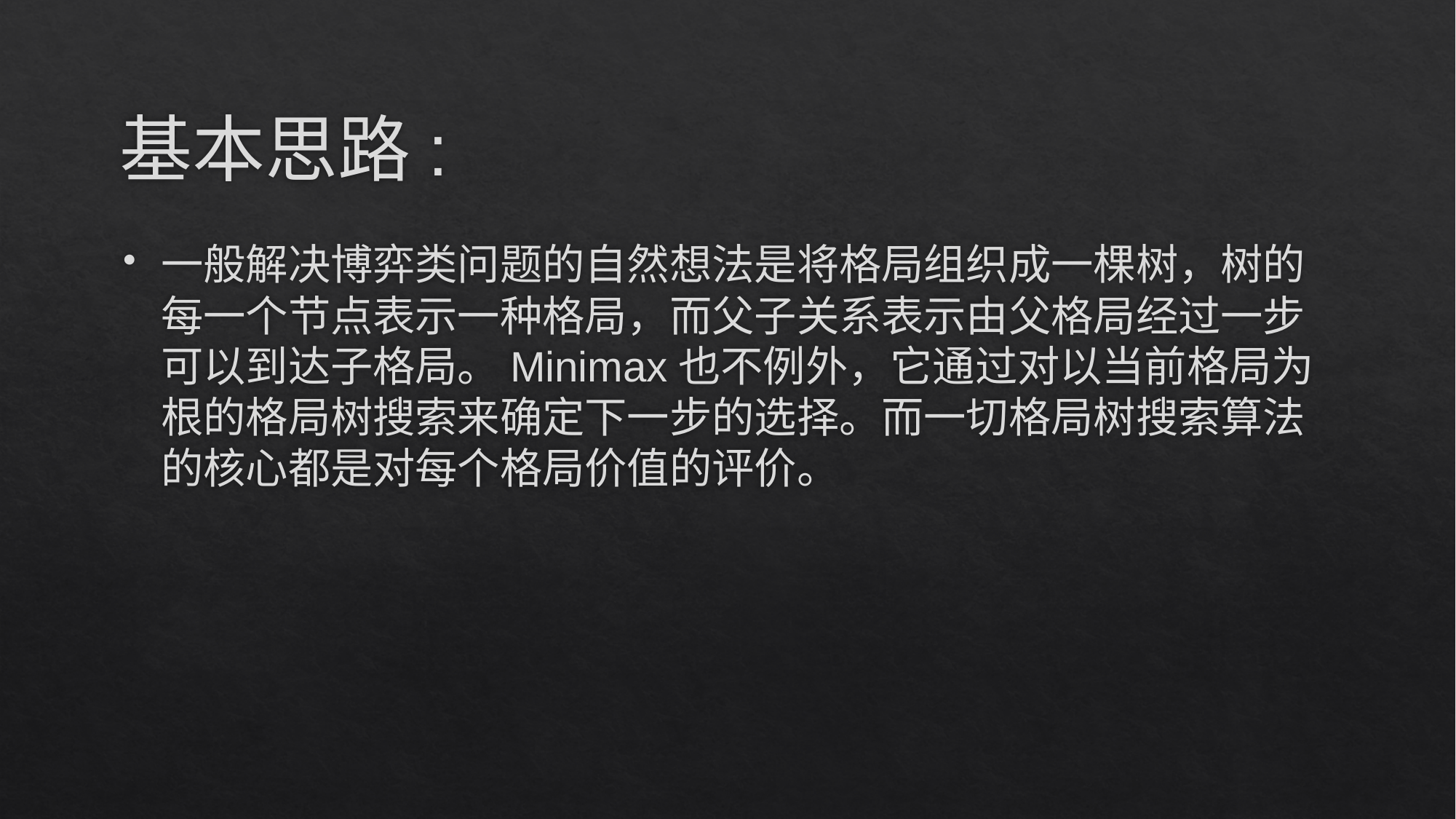

# 基本思路:
一般解决博弈类问题的自然想法是将格局组织成一棵树，树的每一个节点表示一种格局，而父子关系表示由父格局经过一步可以到达子格局。Minimax也不例外，它通过对以当前格局为根的格局树搜索来确定下一步的选择。而一切格局树搜索算法的核心都是对每个格局价值的评价。